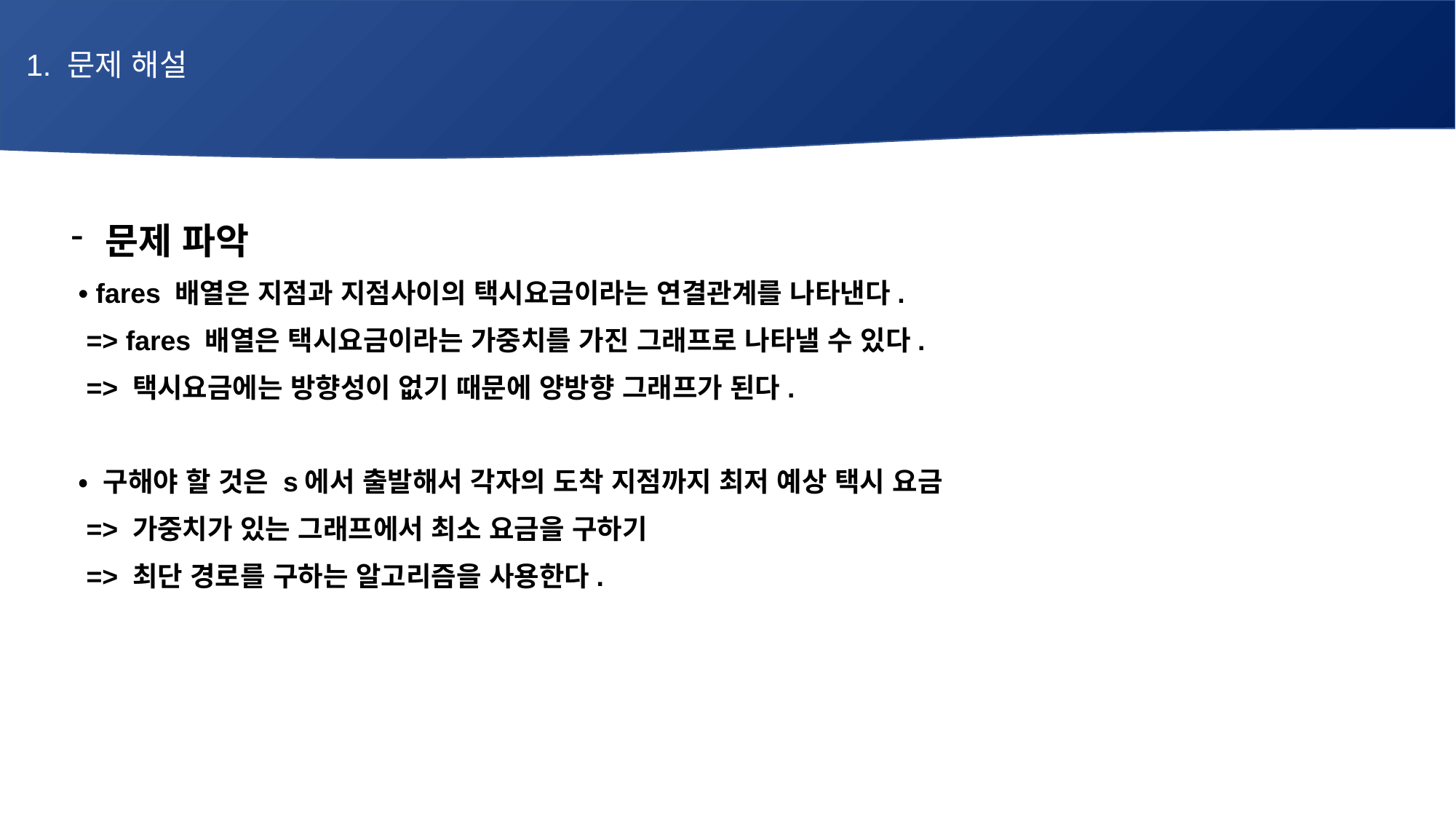

1. 문제 해설
# 매주 1 과제 LV2
문제 파악
 • fares 배열은 지점과 지점사이의 택시요금이라는 연결관계를 나타낸다.
  => fares 배열은 택시요금이라는 가중치를 가진 그래프로 나타낼 수 있다.
  => 택시요금에는 방향성이 없기 때문에 양방향 그래프가 된다.

 • 구해야 할 것은 s에서 출발해서 각자의 도착 지점까지 최저 예상 택시 요금
  => 가중치가 있는 그래프에서 최소 요금을 구하기
  => 최단 경로를 구하는 알고리즘을 사용한다.